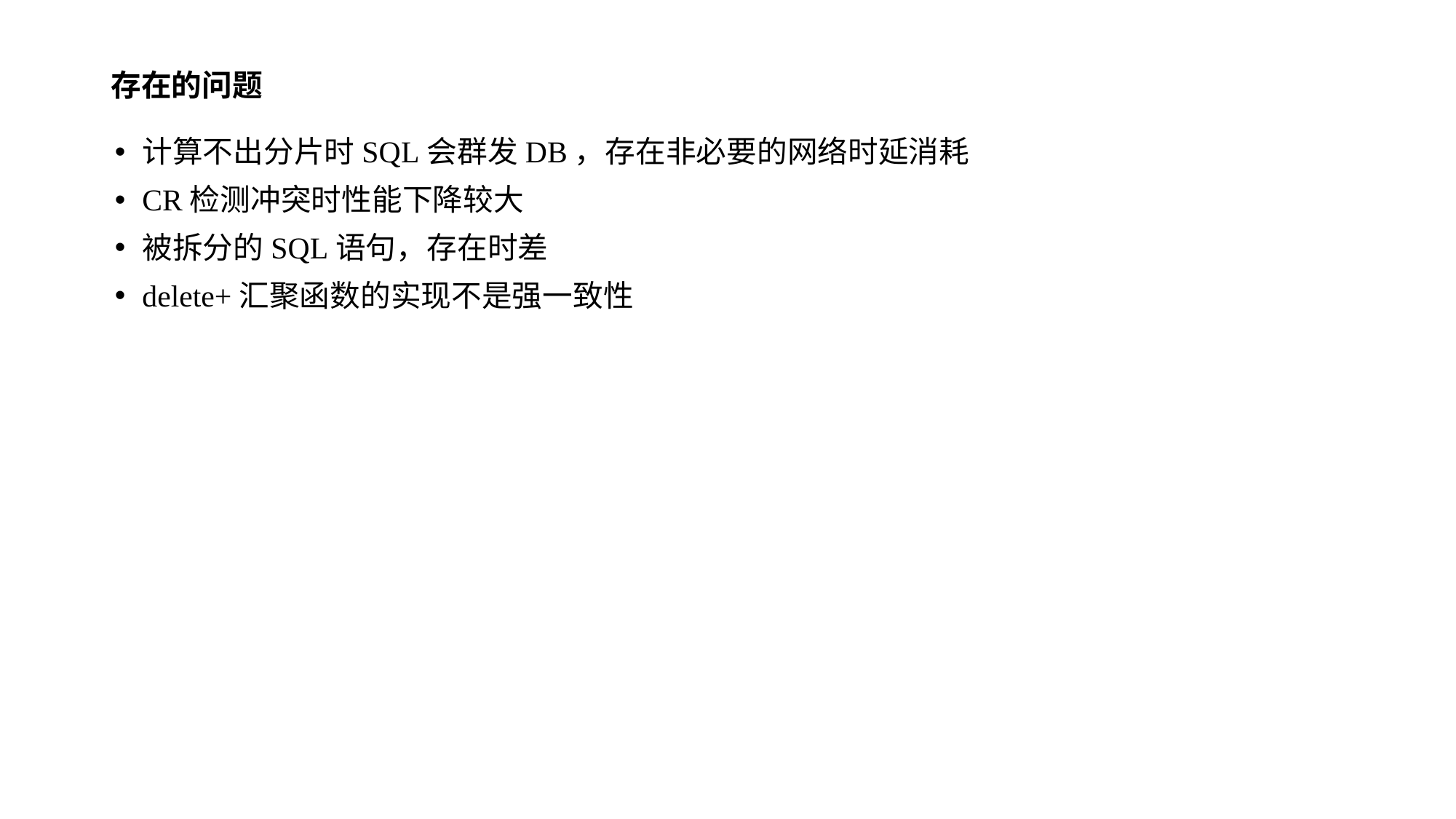

# 存在的问题
计算不出分片时SQL会群发DB，存在非必要的网络时延消耗
CR检测冲突时性能下降较大
被拆分的SQL语句，存在时差
delete+汇聚函数的实现不是强一致性